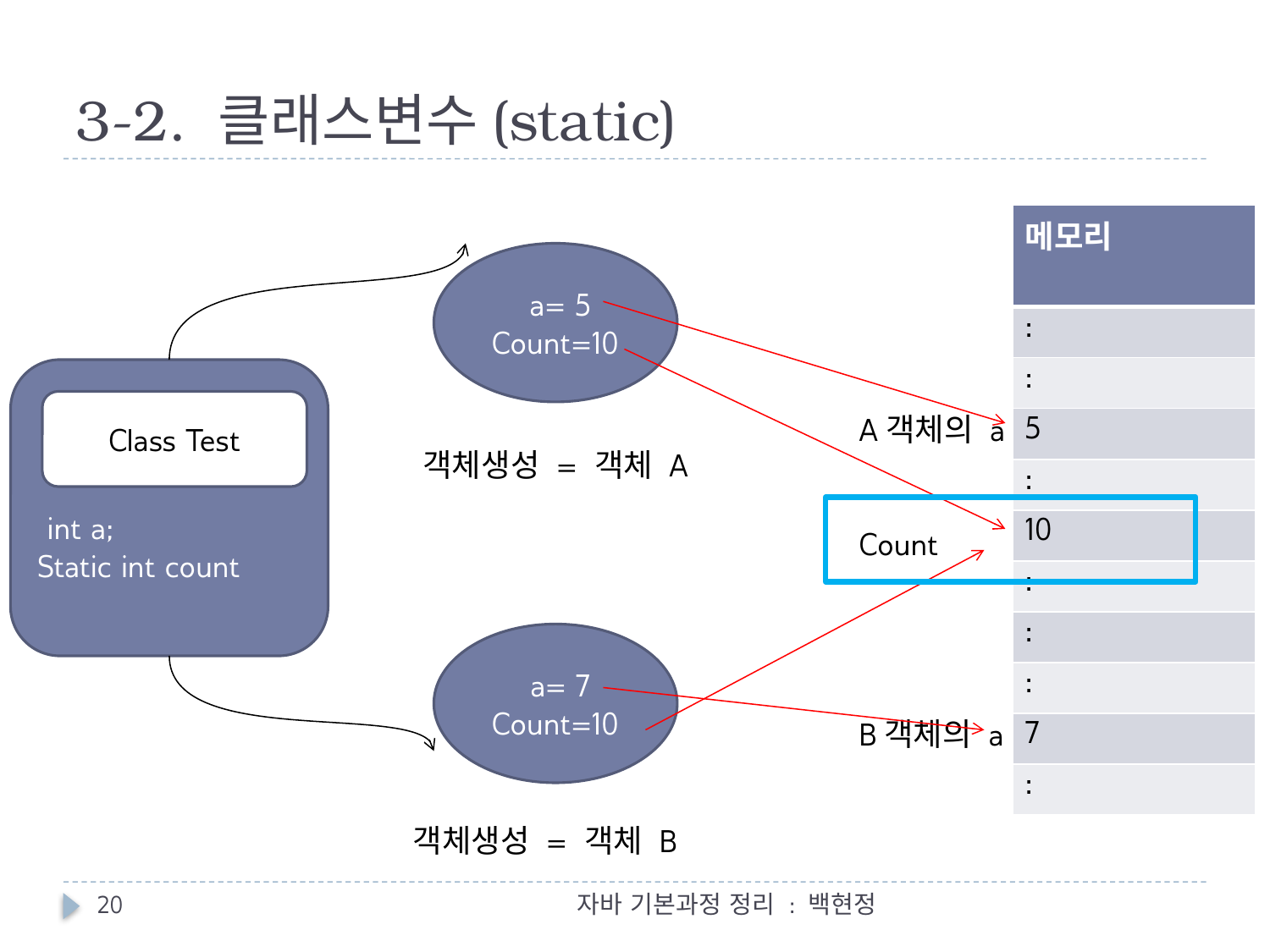

# 3-2. 클래스변수(static)

| 메모리 |
| --- |
| : |
| : |
| 5 |
| : |
| 10 |
| : |
| : |
| : |
| 7 |
| : |
 a= 5
Count=10
Class Test

 int a;
Static int count
Class Test
A객체의 a

Count

B객체의 a

객체생성 = 객체 A

 a= 7
Count=10
객체생성 = 객체 B
20
자바 기본과정 정리 : 백현정